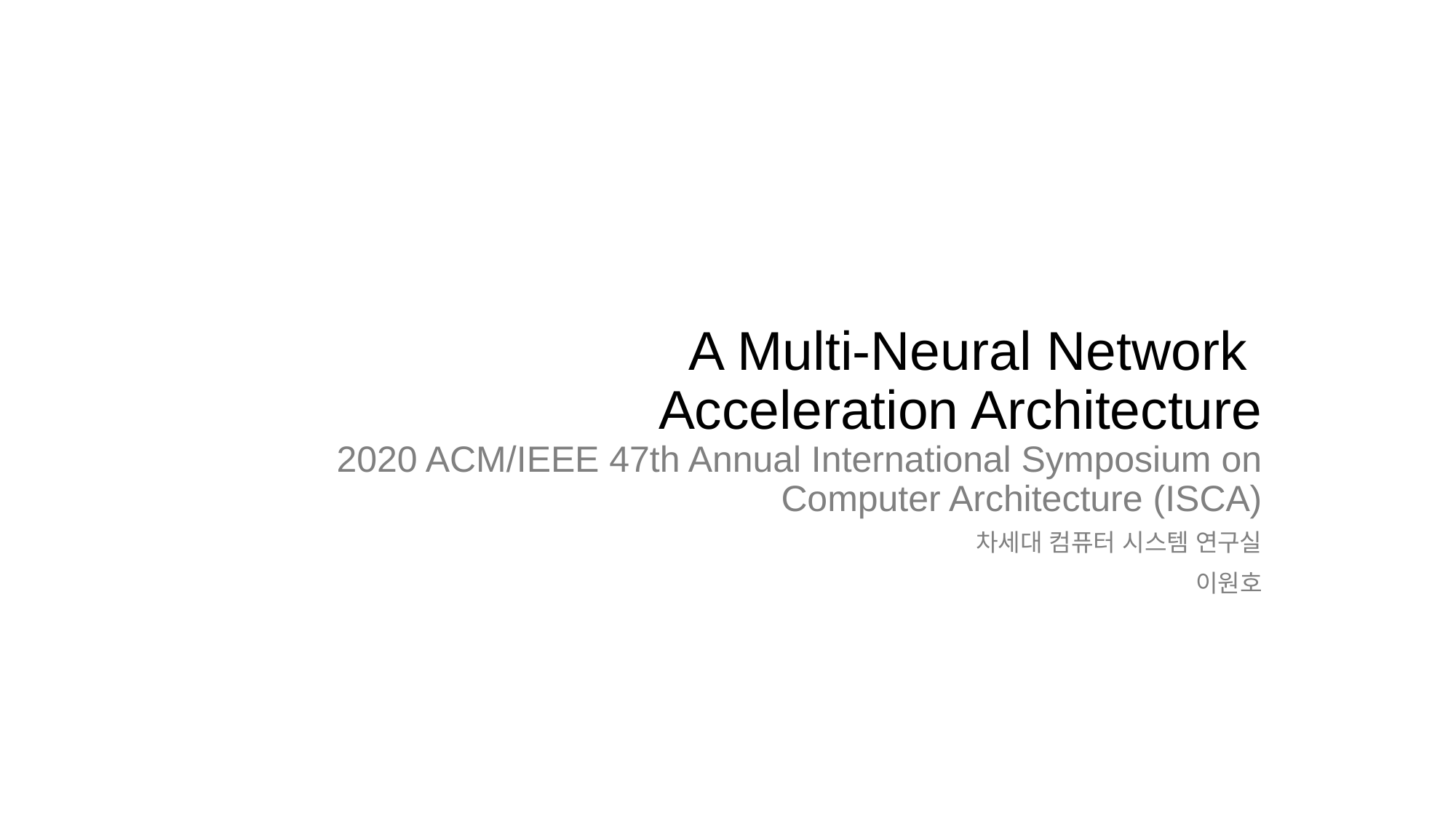

# A Multi-Neural Network Acceleration Architecture 2020 ACM/IEEE 47th Annual International Symposium on Computer Architecture (ISCA)
차세대 컴퓨터 시스템 연구실
이원호